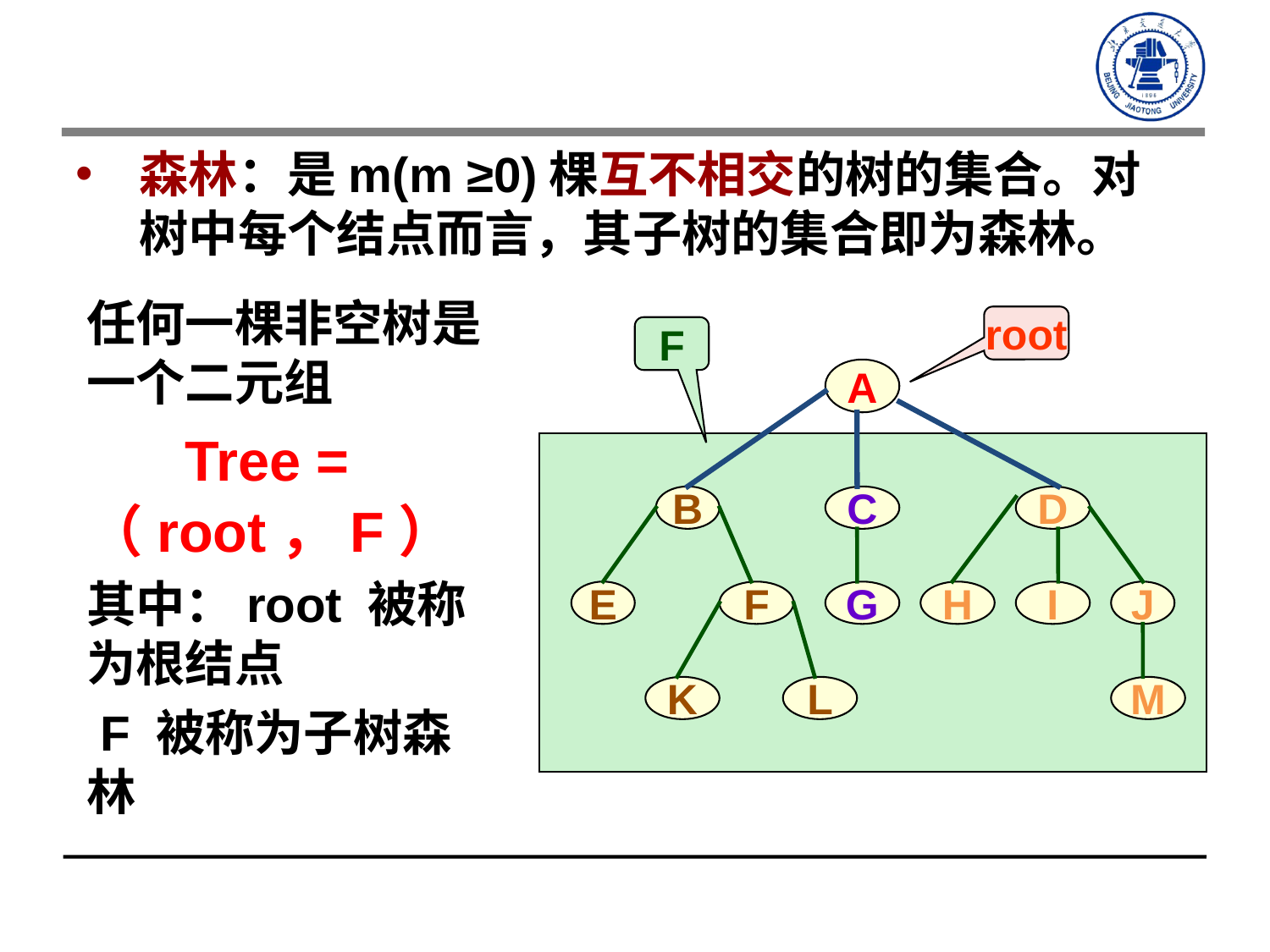

森林：是m(m ≥0)棵互不相交的树的集合。对树中每个结点而言，其子树的集合即为森林。
任何一棵非空树是一个二元组
     Tree = （root，F）
其中：root 被称为根结点
 F 被称为子树森林
root
F
A

B
C
D

E
F
G
H
I
J

K
L
M